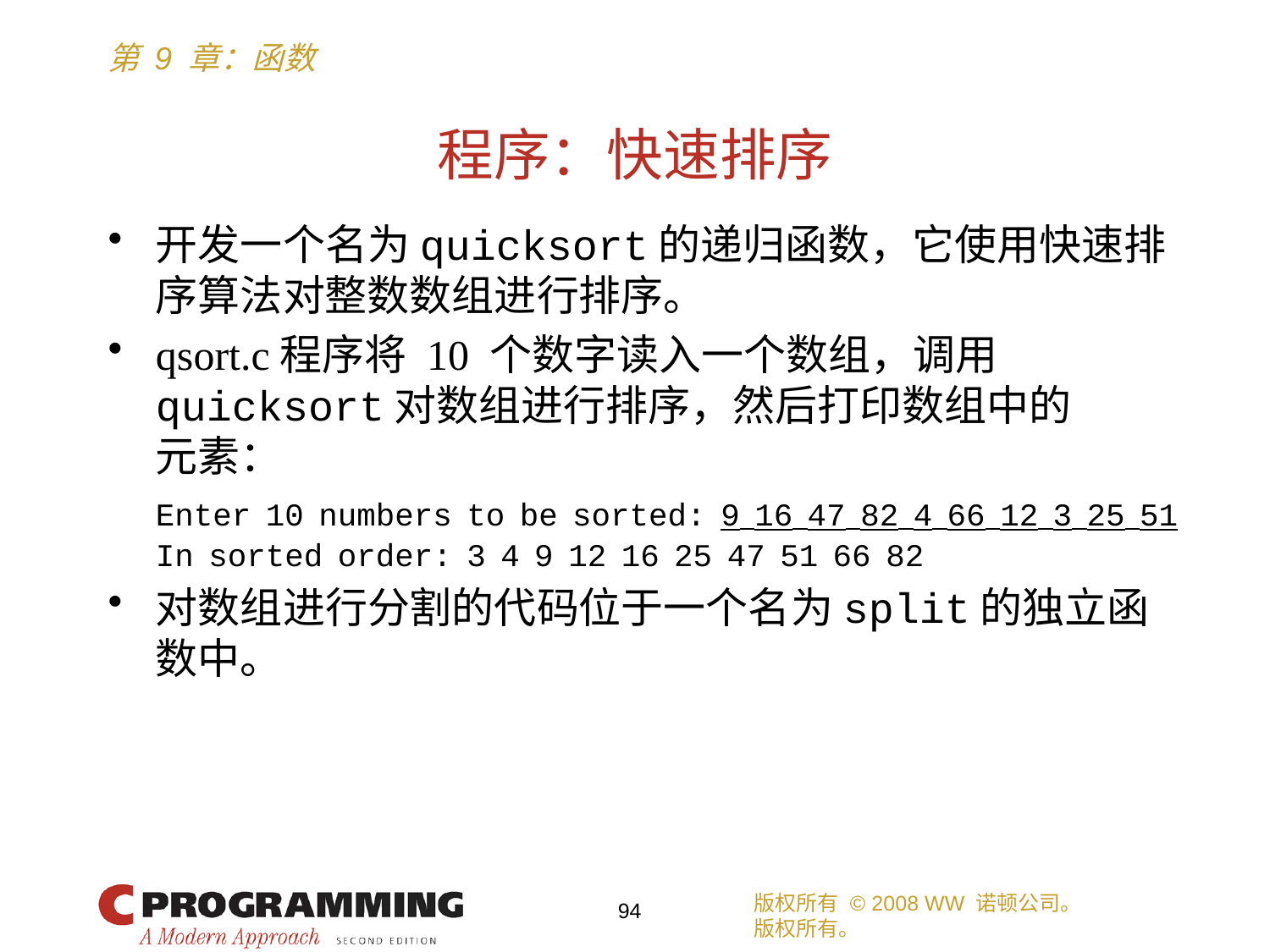

# 程序：快速排序
开发一个名为quicksort的递归函数，它使用快速排序算法对整数数组进行排序。
qsort.c程序将 10 个数字读入一个数组，调用quicksort对数组进行排序，然后打印数组中的
元素：
	Enter 10 numbers to be sorted: 9 16 47 82 4 66 12 3 25 51
	In sorted order: 3 4 9 12 16 25 47 51 66 82
对数组进行分割的代码位于一个名为split的独立函数中。
版权所有 © 2008 WW 诺顿公司。
版权所有。
94